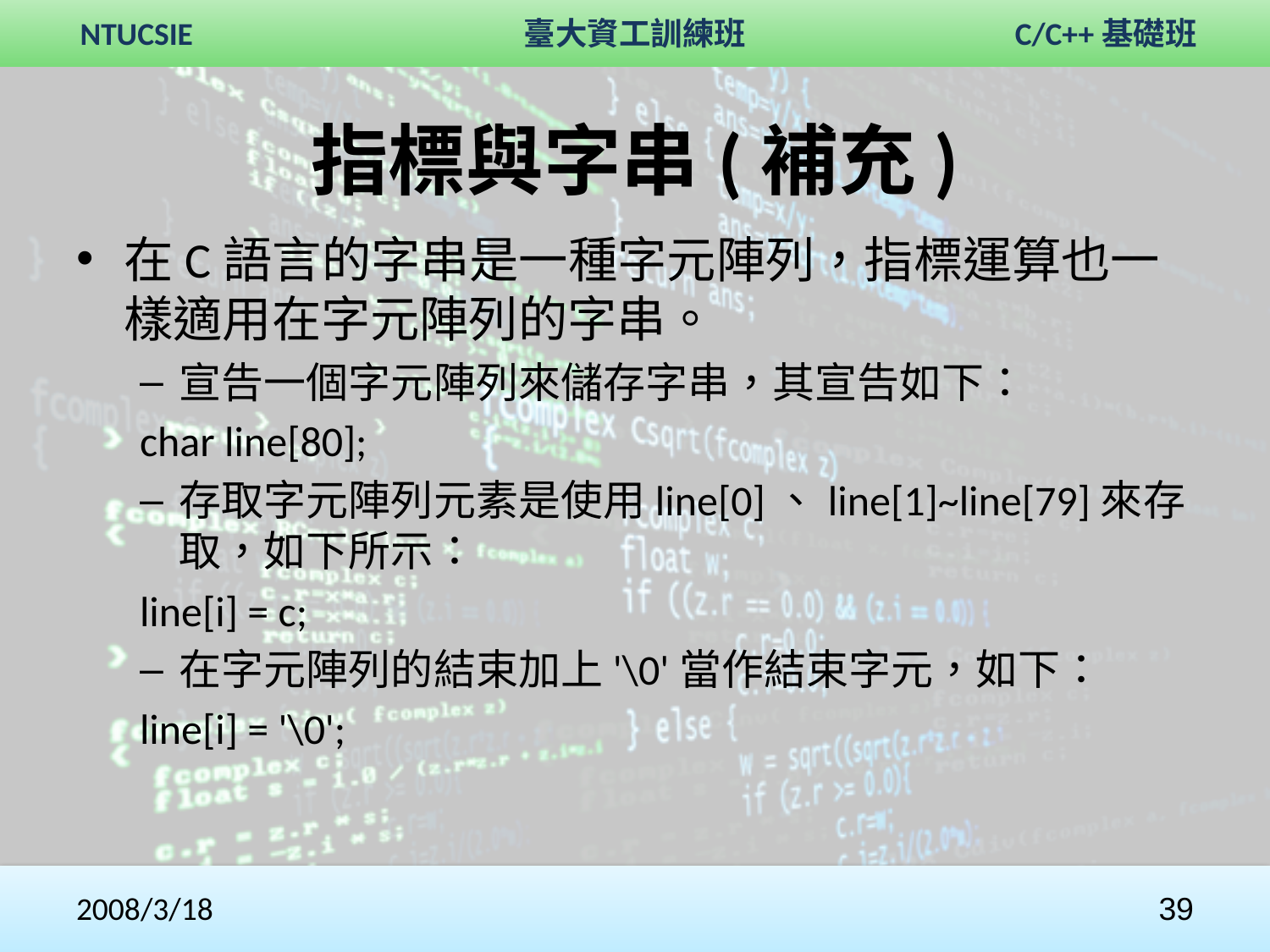

# 指標與字串(補充)
在C語言的字串是一種字元陣列，指標運算也一樣適用在字元陣列的字串。
宣告一個字元陣列來儲存字串，其宣告如下：
char line[80];
存取字元陣列元素是使用line[0]、line[1]~line[79]來存取，如下所示：
line[i] = c;
在字元陣列的結束加上'\0'當作結束字元，如下：
line[i] = '\0';
2008/3/18
39